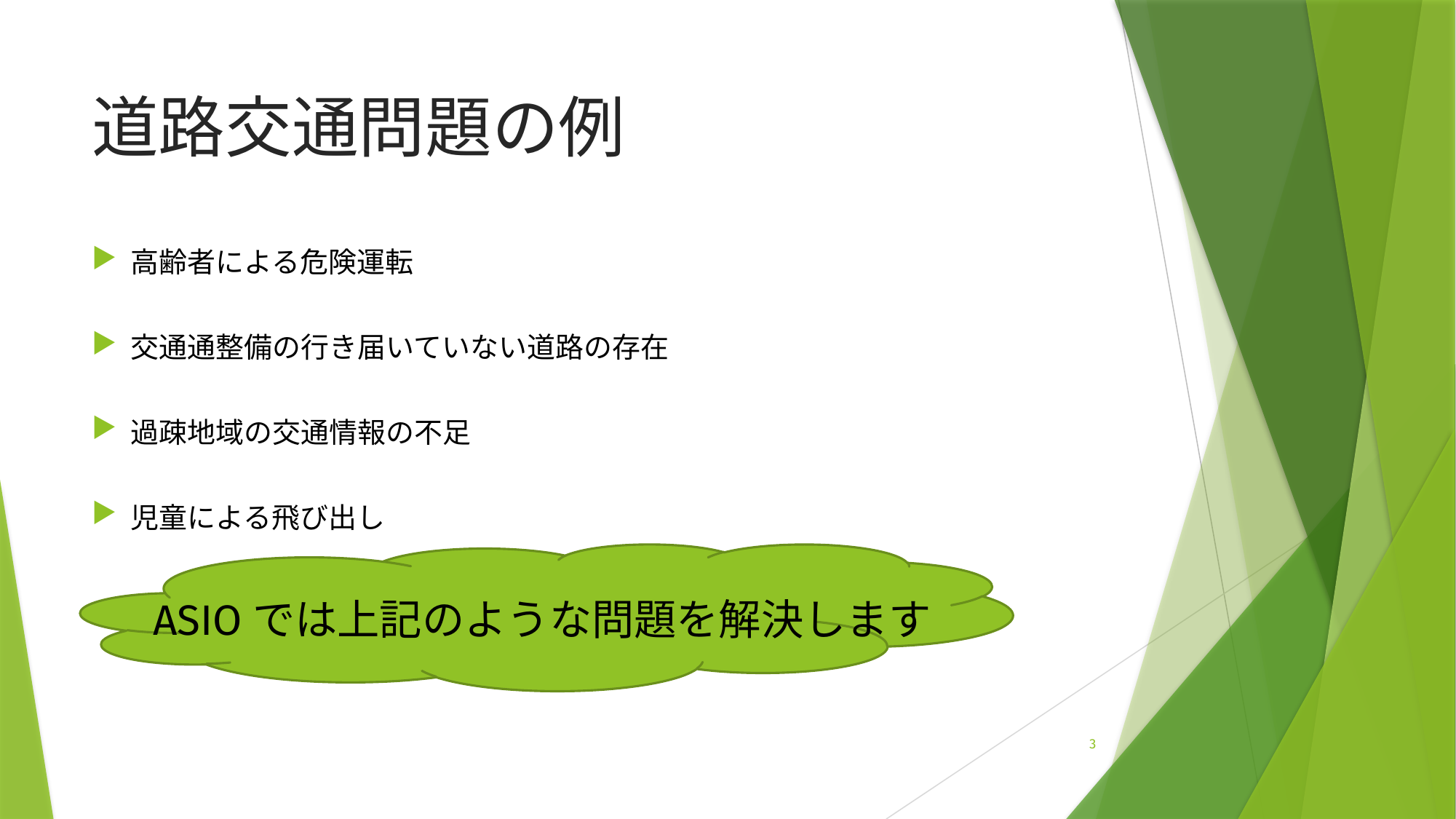

# 道路交通問題の例
高齢者による危険運転
交通通整備の行き届いていない道路の存在
過疎地域の交通情報の不足
児童による飛び出し

ASIOでは上記のような問題を解決します
3